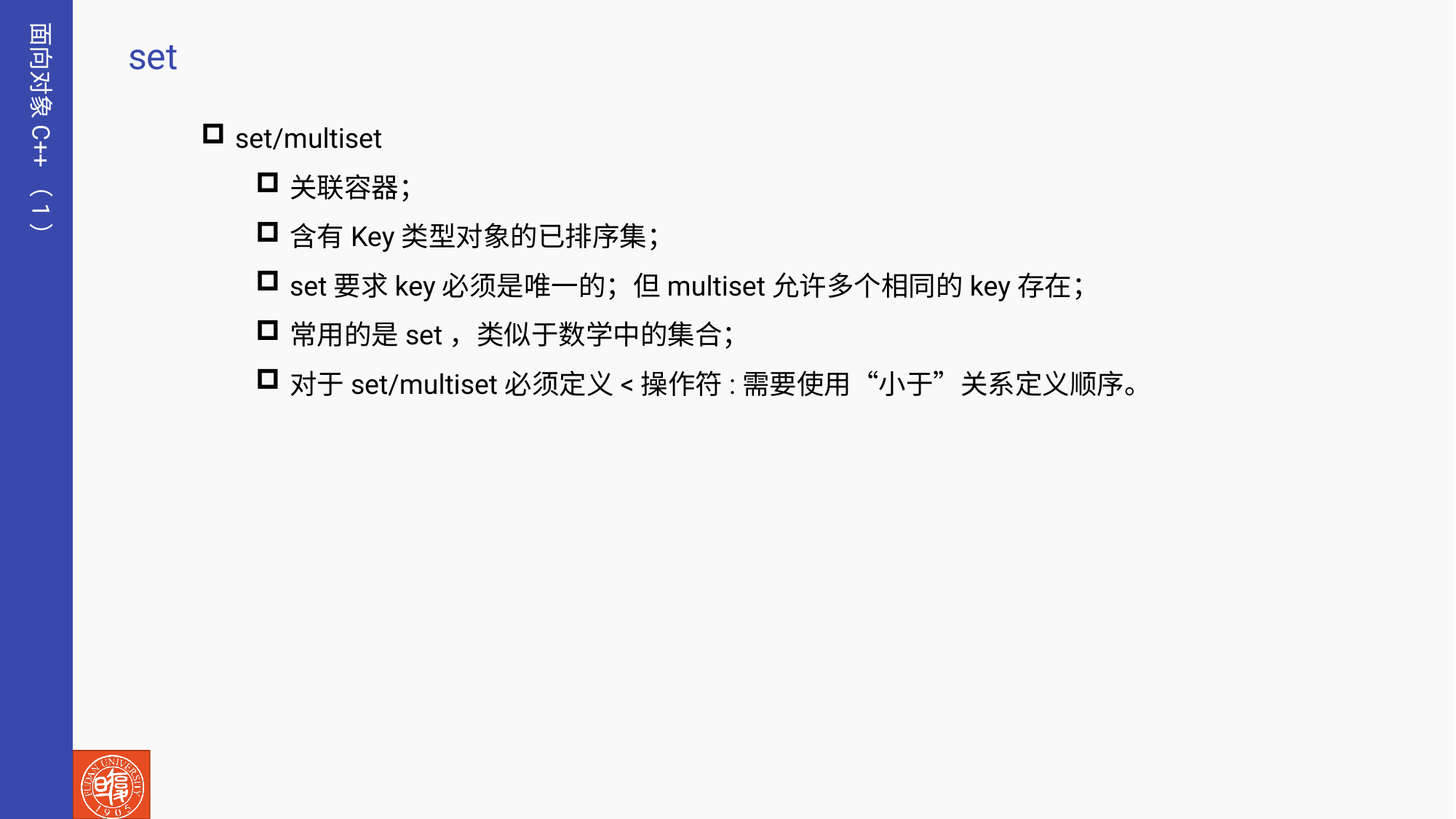

面向对象C++（1）
set
set/multiset
关联容器；
含有Key类型对象的已排序集；
set要求key必须是唯一的；但multiset允许多个相同的key存在；
常用的是set，类似于数学中的集合；
对于set/multiset必须定义<操作符:需要使用“小于”关系定义顺序。